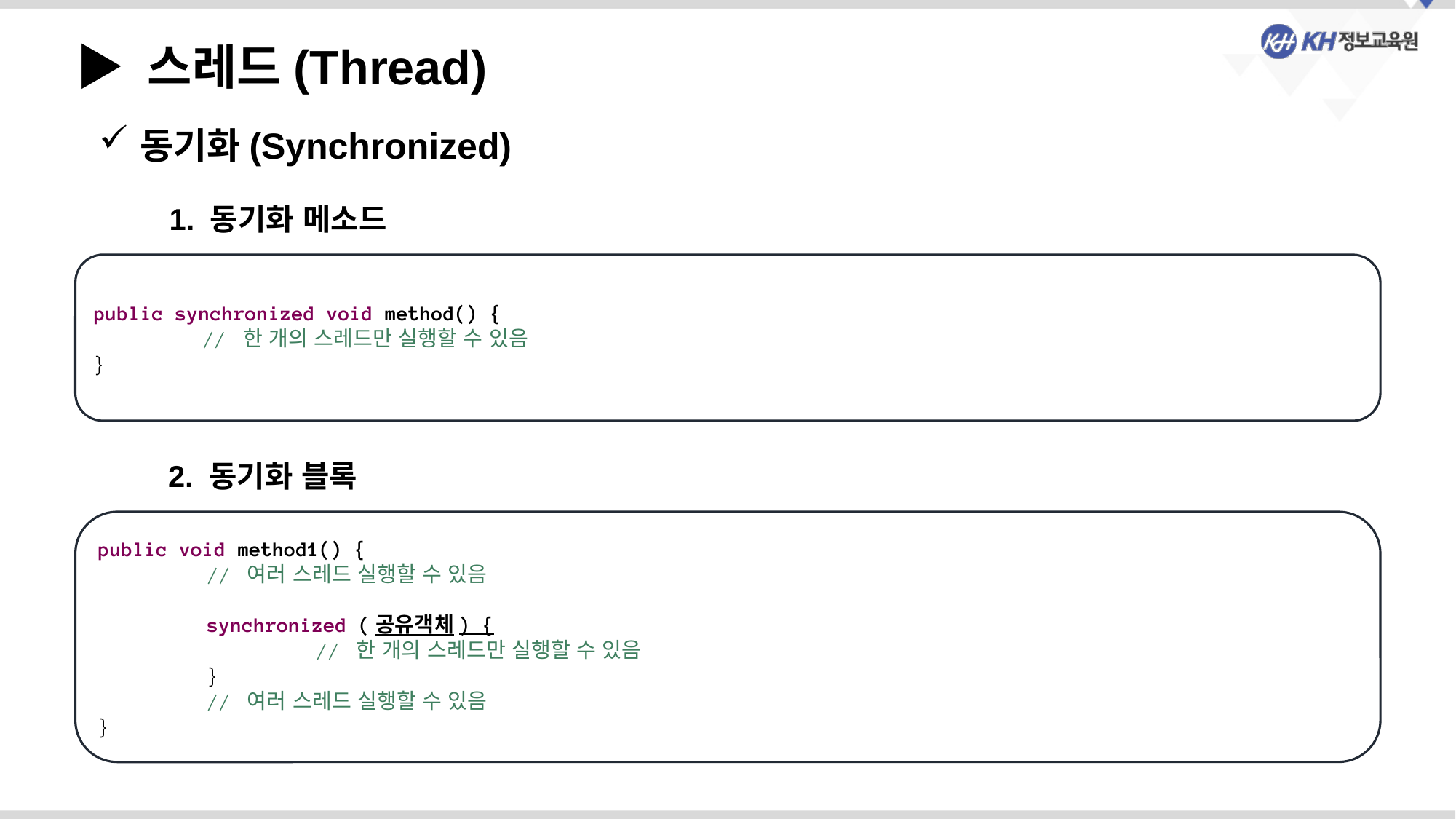

▶ 스레드(Thread)
동기화(Synchronized)
1. 동기화 메소드
public synchronized void method() {
	// 한 개의 스레드만 실행할 수 있음
}

2. 동기화 블록
public void method1() {
	// 여러 스레드 실행할 수 있음

	synchronized (공유객체) {
		// 한 개의 스레드만 실행할 수 있음
	}
	// 여러 스레드 실행할 수 있음
}